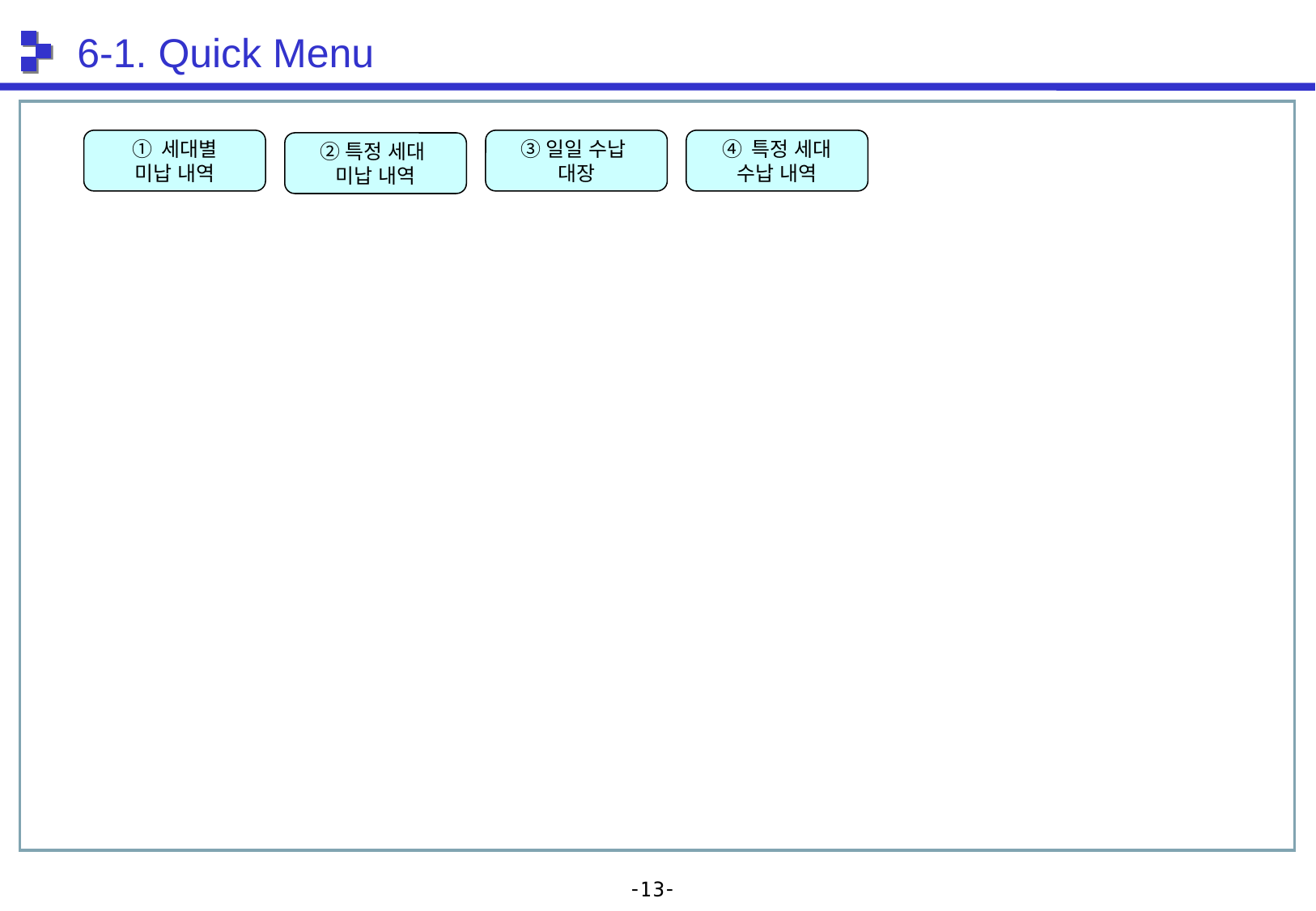

6-1. Quick Menu

① 세대별
미납 내역
③일일 수납
대장
④ 특정 세대
수납 내역
②특정 세대
미납 내역